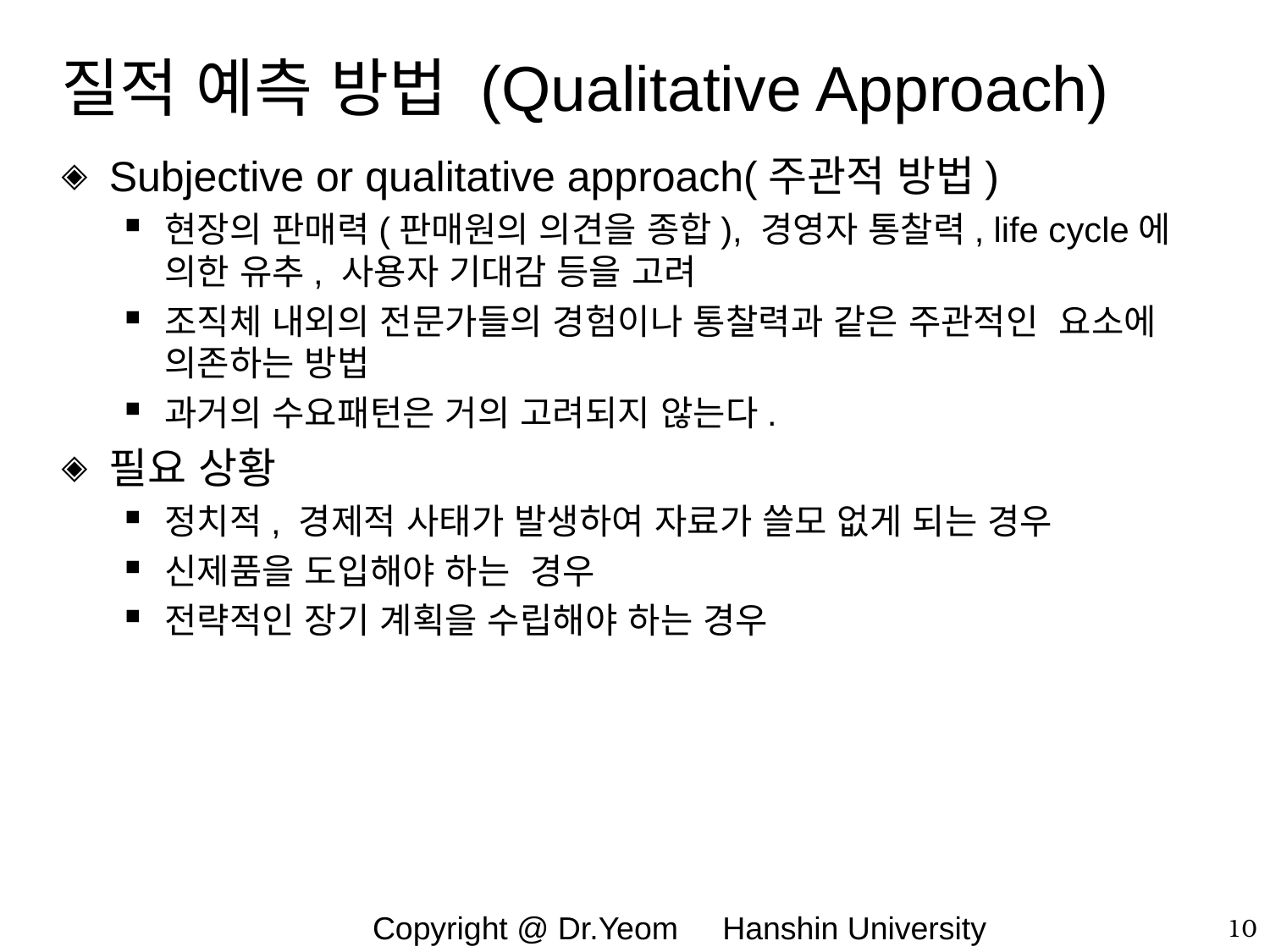

# 질적 예측 방법 (Qualitative Approach)
Subjective or qualitative approach(주관적 방법)
현장의 판매력(판매원의 의견을 종합), 경영자 통찰력, life cycle에 의한 유추, 사용자 기대감 등을 고려
조직체 내외의 전문가들의 경험이나 통찰력과 같은 주관적인  요소에 의존하는 방법
과거의 수요패턴은 거의 고려되지 않는다.
필요 상황
정치적, 경제적 사태가 발생하여 자료가 쓸모 없게 되는 경우
신제품을 도입해야 하는  경우
전략적인 장기 계획을 수립해야 하는 경우
10